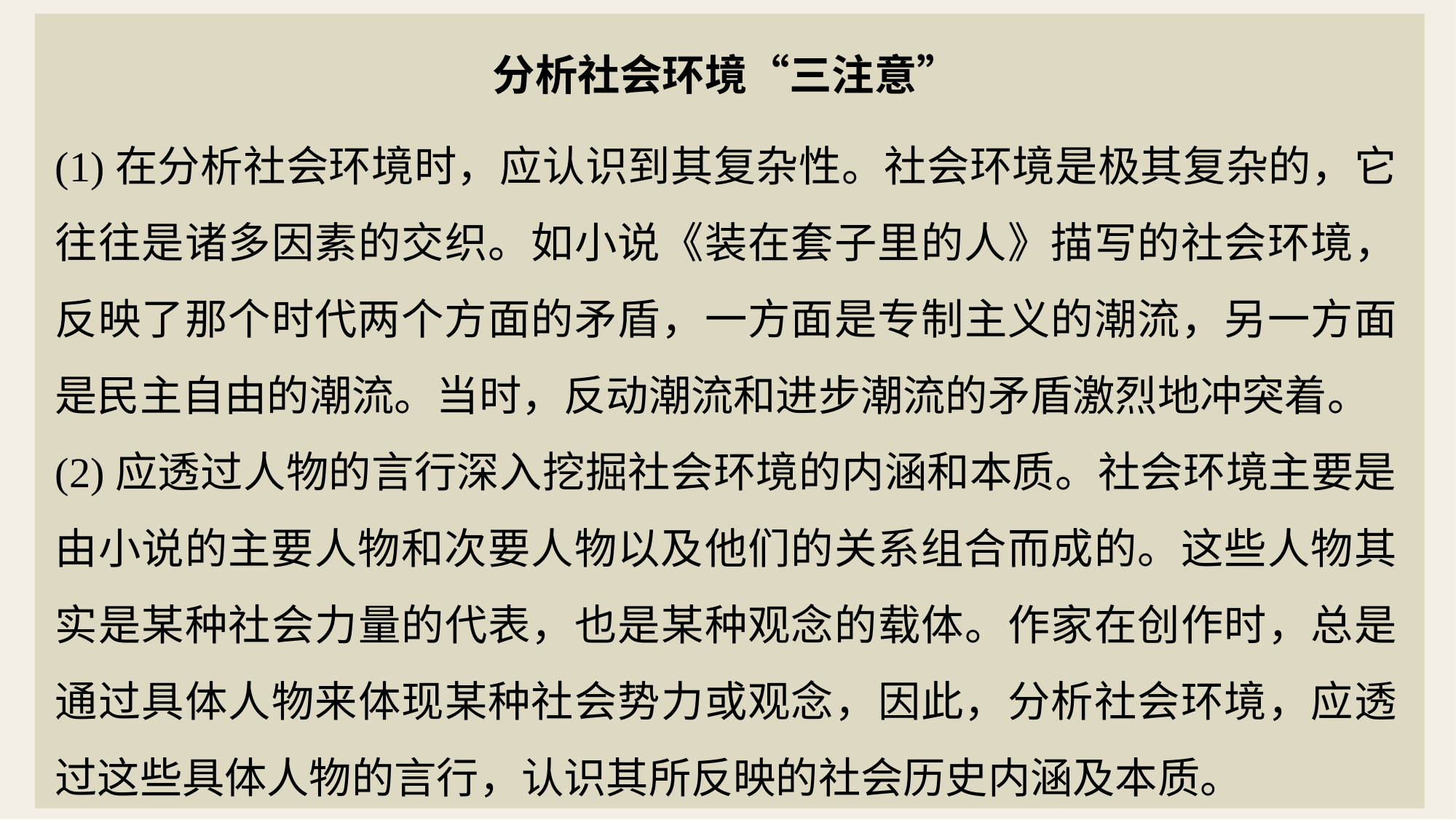

分析社会环境“三注意”
(1)在分析社会环境时，应认识到其复杂性。社会环境是极其复杂的，它往往是诸多因素的交织。如小说《装在套子里的人》描写的社会环境，反映了那个时代两个方面的矛盾，一方面是专制主义的潮流，另一方面是民主自由的潮流。当时，反动潮流和进步潮流的矛盾激烈地冲突着。
(2)应透过人物的言行深入挖掘社会环境的内涵和本质。社会环境主要是由小说的主要人物和次要人物以及他们的关系组合而成的。这些人物其实是某种社会力量的代表，也是某种观念的载体。作家在创作时，总是通过具体人物来体现某种社会势力或观念，因此，分析社会环境，应透过这些具体人物的言行，认识其所反映的社会历史内涵及本质。